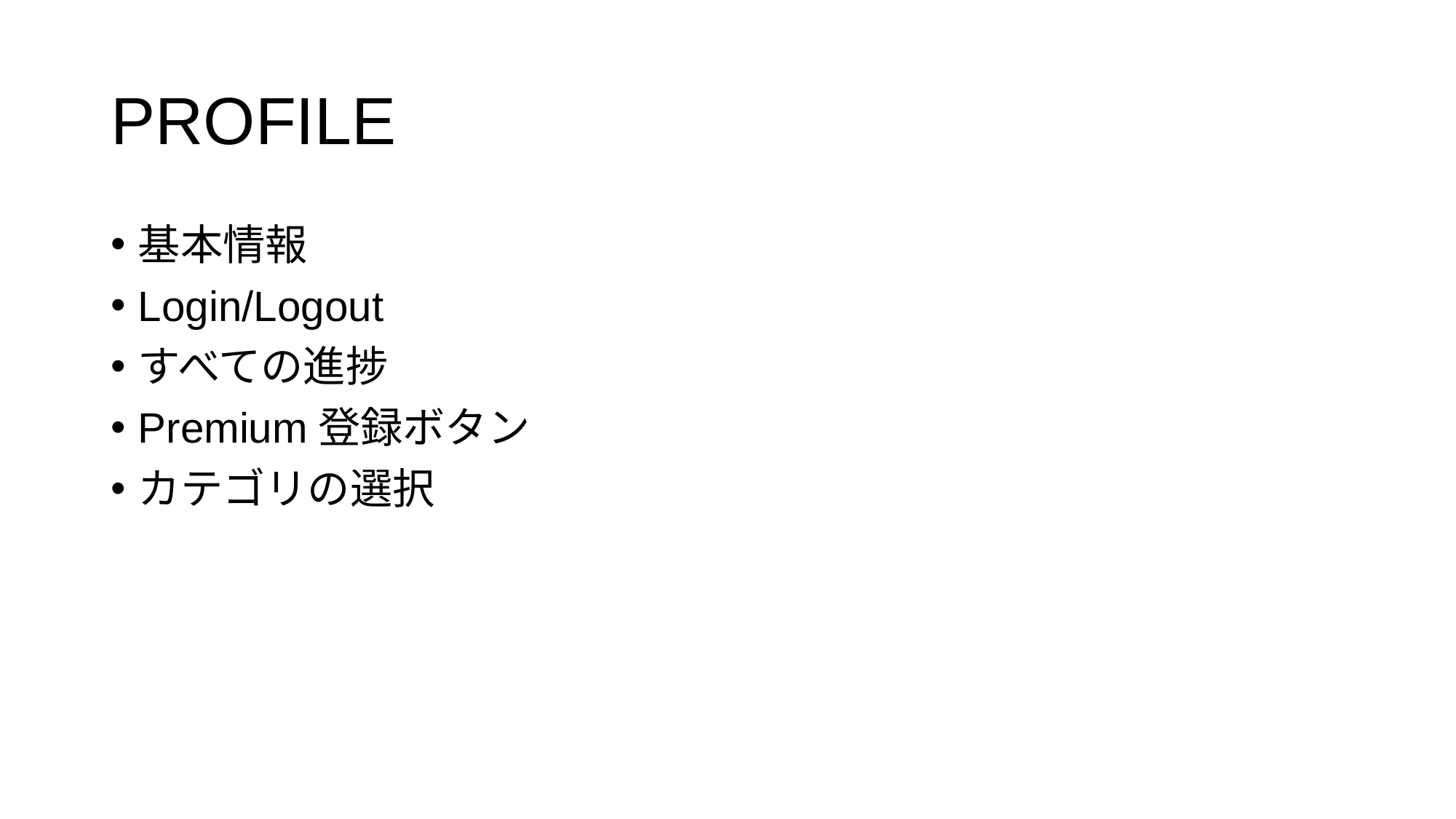

# PROFILE
基本情報
Login/Logout
すべての進捗
Premium登録ボタン
カテゴリの選択